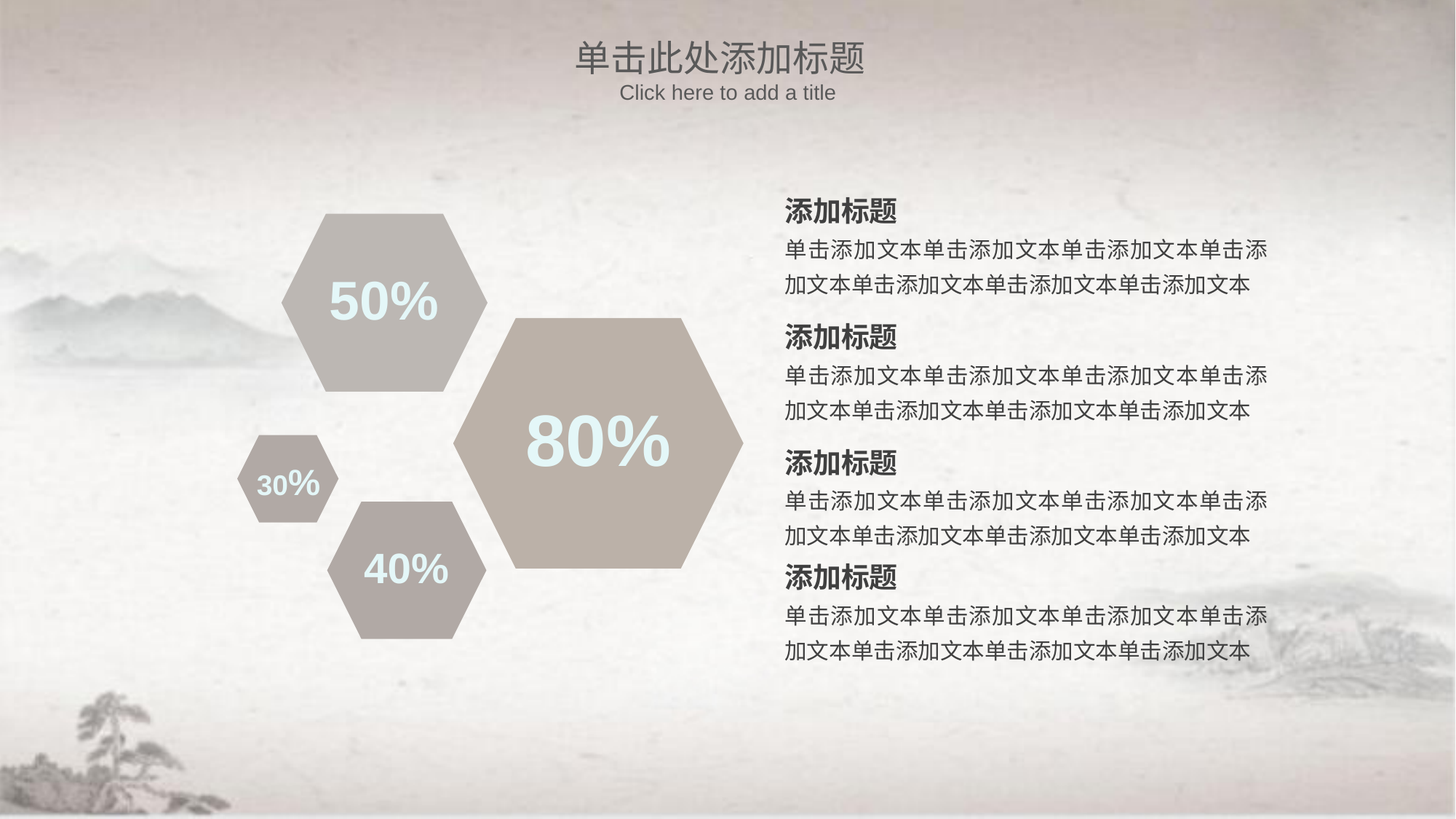

单击此处添加标题
Click here to add a title
添加标题
单击添加文本单击添加文本单击添加文本单击添加文本单击添加文本单击添加文本单击添加文本

50%
添加标题
单击添加文本单击添加文本单击添加文本单击添加文本单击添加文本单击添加文本单击添加文本

80%

30%
添加标题
单击添加文本单击添加文本单击添加文本单击添加文本单击添加文本单击添加文本单击添加文本

40%
添加标题
单击添加文本单击添加文本单击添加文本单击添加文本单击添加文本单击添加文本单击添加文本